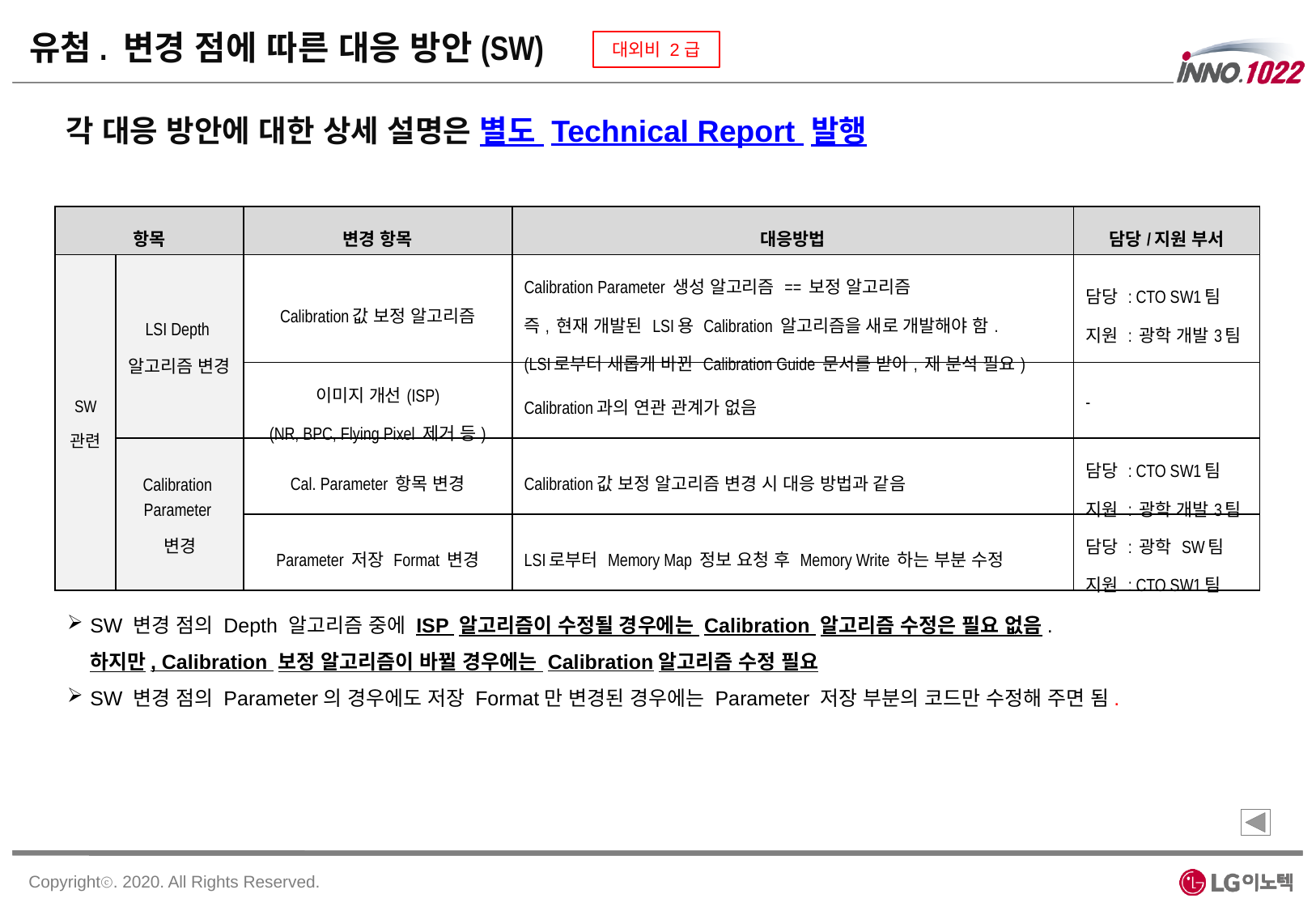

유첨. 변경 점에 따른 대응 방안(SW)
각 대응 방안에 대한 상세 설명은 별도 Technical Report 발행
| 항목 |  | 변경 항목 | 대응방법 | 담당/지원 부서 |
| --- | --- | --- | --- | --- |
| SW 관련 | LSI Depth 알고리즘 변경 | Calibration값 보정 알고리즘 | Calibration Parameter 생성 알고리즘 == 보정 알고리즘 즉, 현재 개발된 LSI용 Calibration 알고리즘을 새로 개발해야 함. (LSI로부터 새롭게 바뀐 Calibration Guide 문서를 받아, 재 분석 필요) | 담당 : CTO SW1팀 지원 : 광학 개발3팀 |
|  |  | 이미지 개선(ISP) (NR, BPC, Flying Pixel 제거 등) | Calibration과의 연관 관계가 없음 | - |
|  | Calibration Parameter 변경 | Cal. Parameter 항목 변경 | Calibration값 보정 알고리즘 변경 시 대응 방법과 같음 | 담당 : CTO SW1팀 지원 : 광학 개발3팀 |
|  |  | Parameter 저장 Format 변경 | LSI로부터 Memory Map 정보 요청 후 Memory Write 하는 부분 수정 | 담당 : 광학 SW팀 지원 : CTO SW1팀 |
SW 변경 점의 Depth 알고리즘 중에 ISP 알고리즘이 수정될 경우에는 Calibration 알고리즘 수정은 필요 없음.
하지만, Calibration 보정 알고리즘이 바뀔 경우에는 Calibration알고리즘 수정 필요
SW 변경 점의 Parameter의 경우에도 저장 Format만 변경된 경우에는 Parameter 저장 부분의 코드만 수정해 주면 됨.